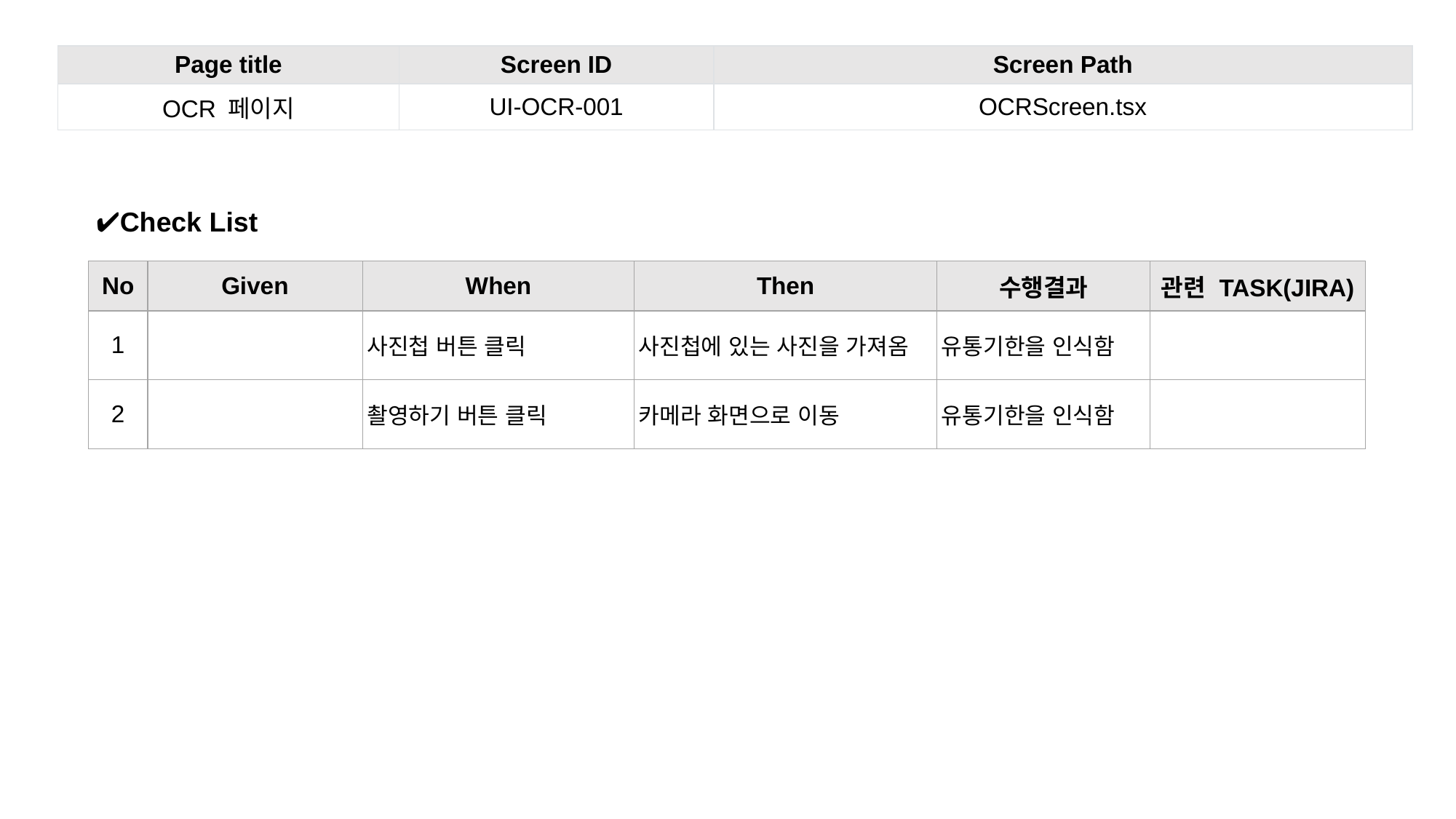

| Page title | Screen ID | Screen Path |
| --- | --- | --- |
| OCR 페이지 | UI-OCR-001 | OCRScreen.tsx |
✔Check List

| No | Given | When | Then | 수행결과 | 관련 TASK(JIRA) |
| --- | --- | --- | --- | --- | --- |
| 1 |  | 사진첩 버튼 클릭 | 사진첩에 있는 사진을 가져옴 | 유통기한을 인식함 |  |
| 2 |  | 촬영하기 버튼 클릭 | 카메라 화면으로 이동 | 유통기한을 인식함 |  |